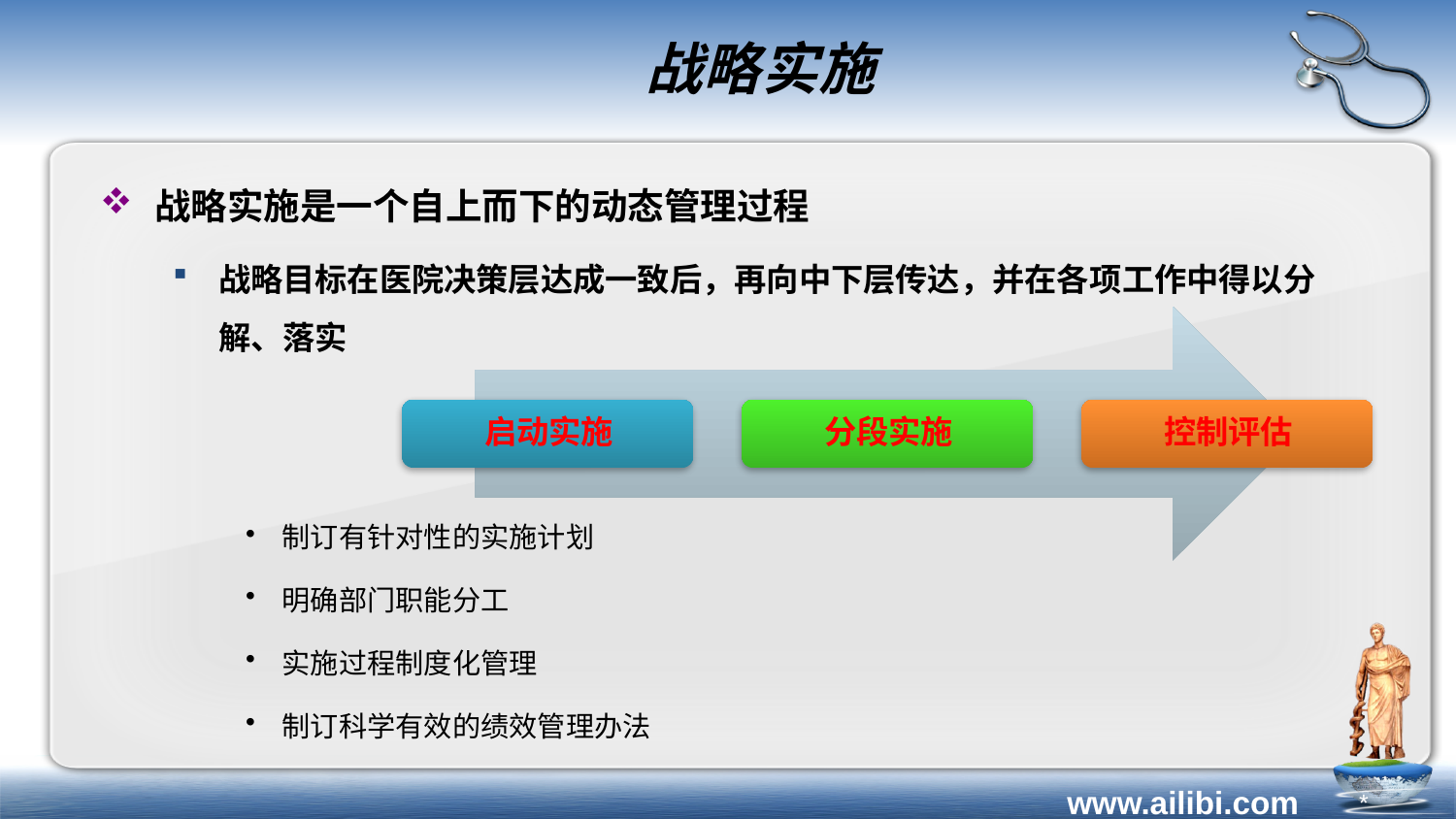

# 战略实施
战略实施是一个自上而下的动态管理过程
战略目标在医院决策层达成一致后，再向中下层传达，并在各项工作中得以分解、落实

制订有针对性的实施计划
明确部门职能分工
实施过程制度化管理
制订科学有效的绩效管理办法
启动实施
分段实施
控制评估
*